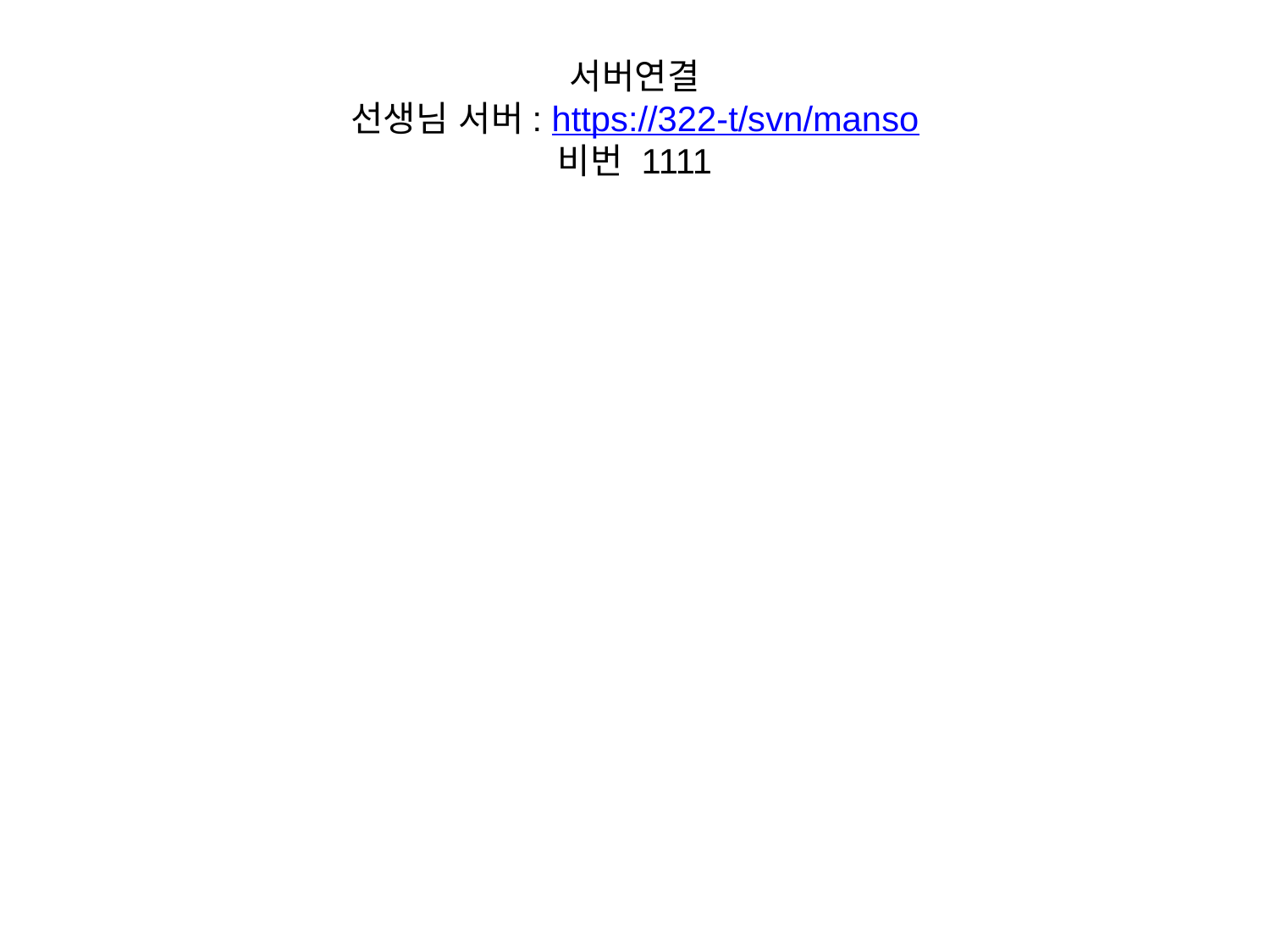

# 서버연결 선생님 서버: https://322-t/svn/manso 비번 1111